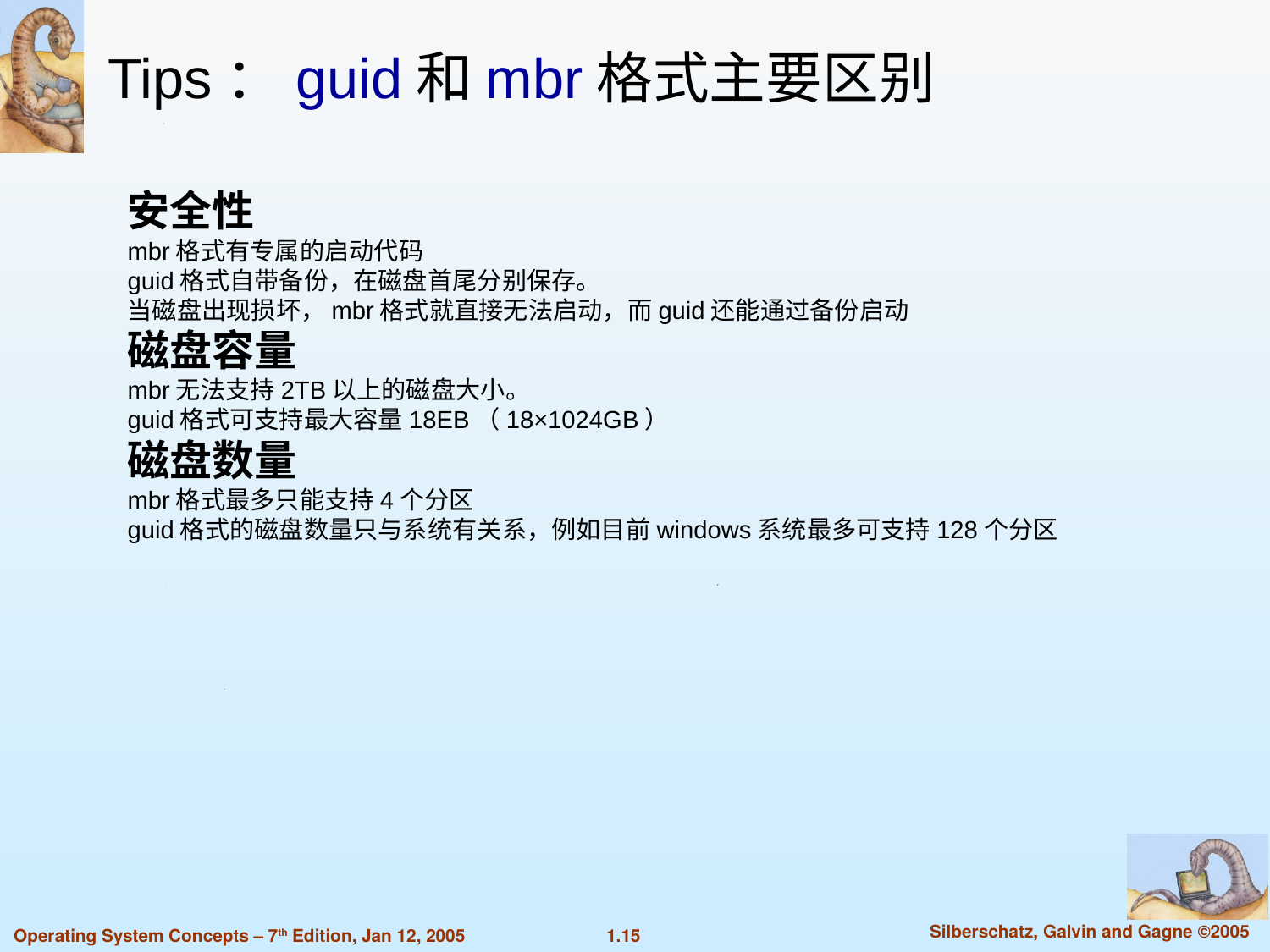

Tips：guid和mbr格式主要区别
安全性
mbr格式有专属的启动代码
guid格式自带备份，在磁盘首尾分别保存。
当磁盘出现损坏，mbr格式就直接无法启动，而guid还能通过备份启动
磁盘容量
mbr无法支持2TB以上的磁盘大小。
guid格式可支持最大容量18EB（18×1024GB）
磁盘数量
mbr格式最多只能支持4个分区
guid格式的磁盘数量只与系统有关系，例如目前windows系统最多可支持128个分区